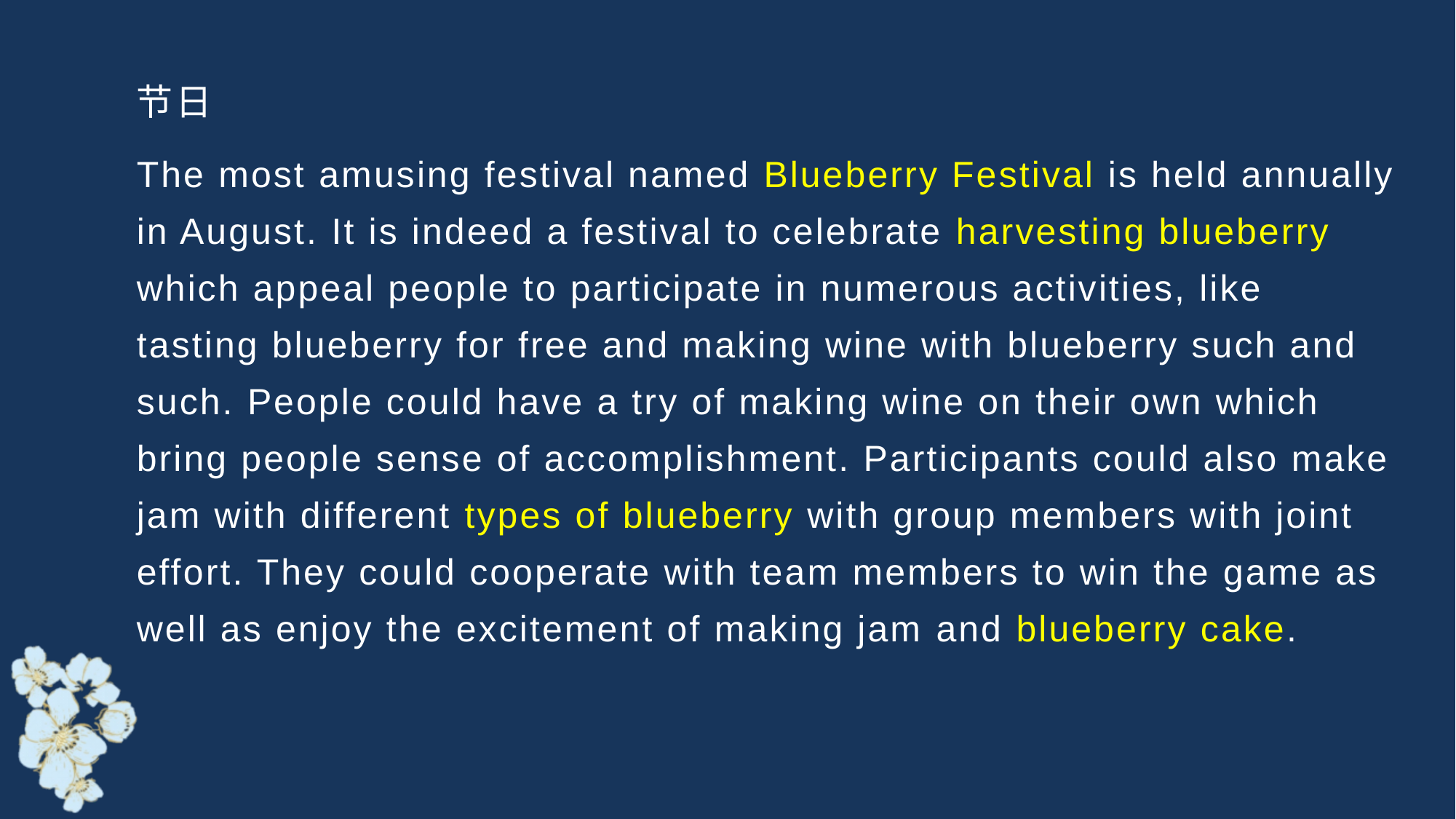

节日
The most amusing festival named Blueberry Festival is held annually in August. It is indeed a festival to celebrate harvesting blueberry which appeal people to participate in numerous activities, like tasting blueberry for free and making wine with blueberry such and such. People could have a try of making wine on their own which bring people sense of accomplishment. Participants could also make jam with different types of blueberry with group members with joint effort. They could cooperate with team members to win the game as well as enjoy the excitement of making jam and blueberry cake.